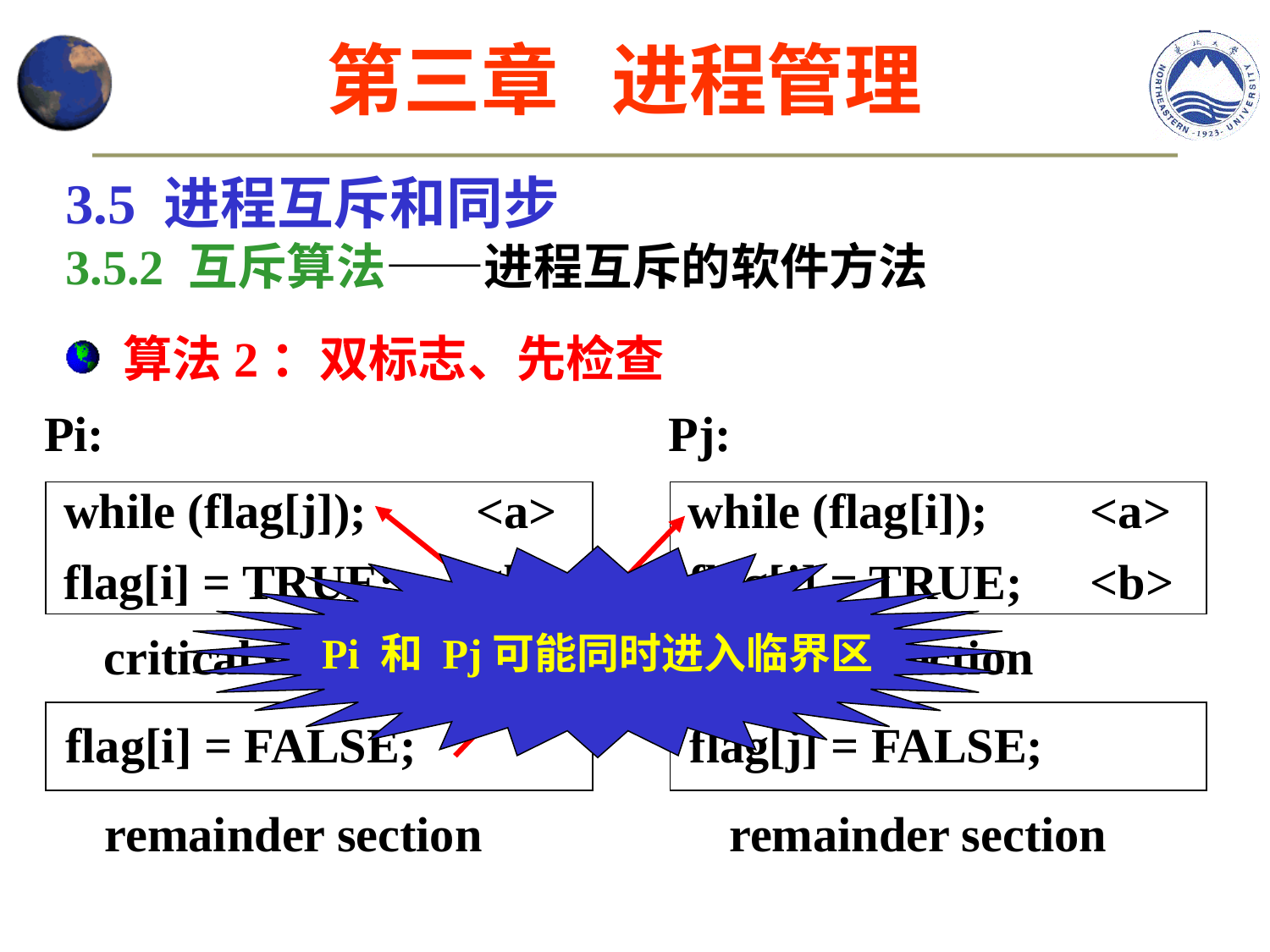

第三章   进程管理
3.5 进程互斥和同步
3.5.2 互斥算法——进程互斥的软件方法
# 算法2：双标志、先检查
Pi:
Pj:
while (flag[j]);
<a>
while (flag[i]);
<a>

flag[i] = TRUE;
<b>
flag[j] = TRUE;
<b>
critical section
critical section

flag[i] = FALSE;
flag[j] = FALSE;
remainder section
remainder section

Pi 和 Pj可能同时进入临界区